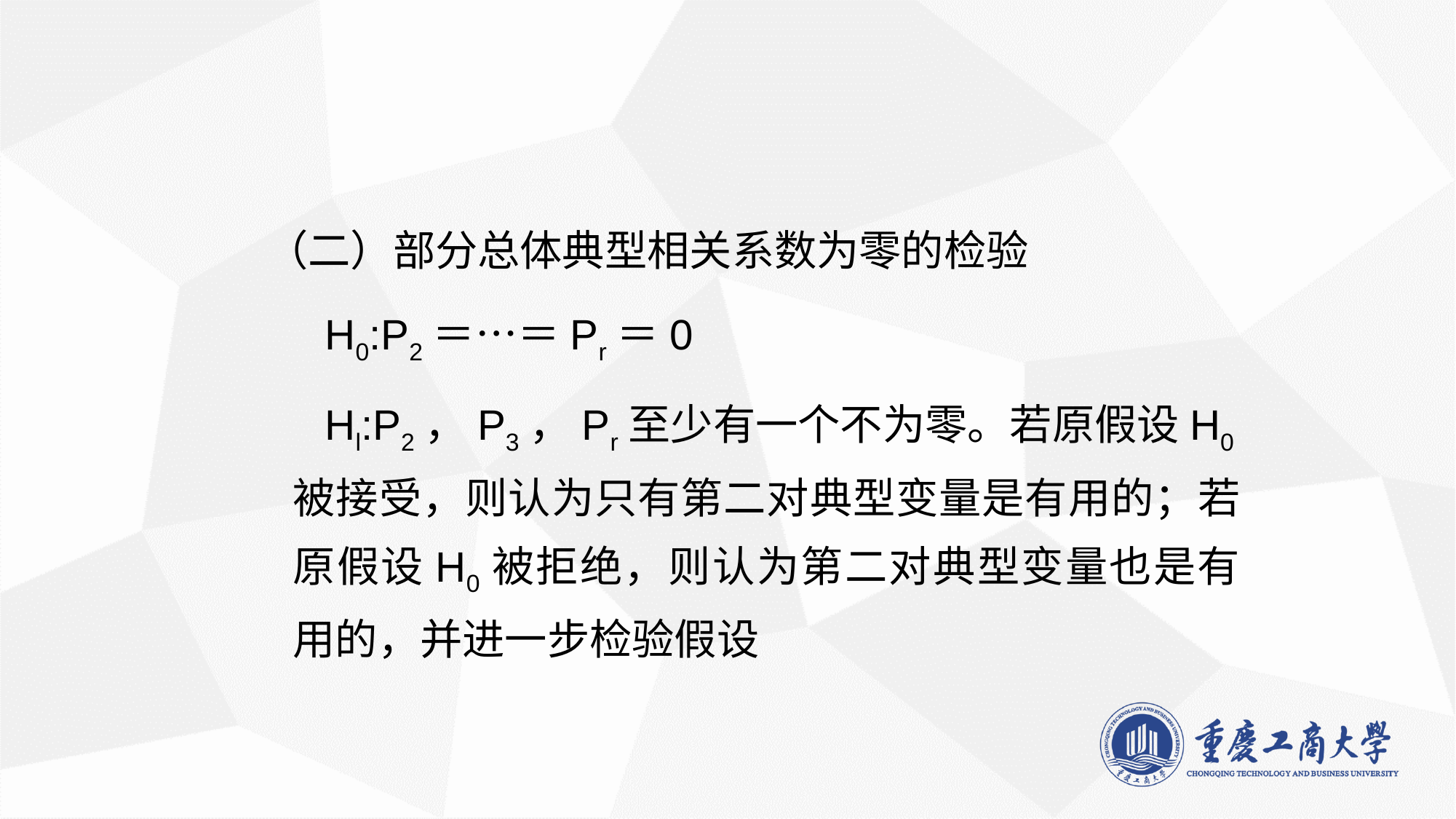

（二）部分总体典型相关系数为零的检验
     H0:P2＝…＝Pr＝0
     Hl:P2，P3，Pr至少有一个不为零。若原假设H0被接受，则认为只有第二对典型变量是有用的；若原假设H0被拒绝，则认为第二对典型变量也是有用的，并进一步检验假设